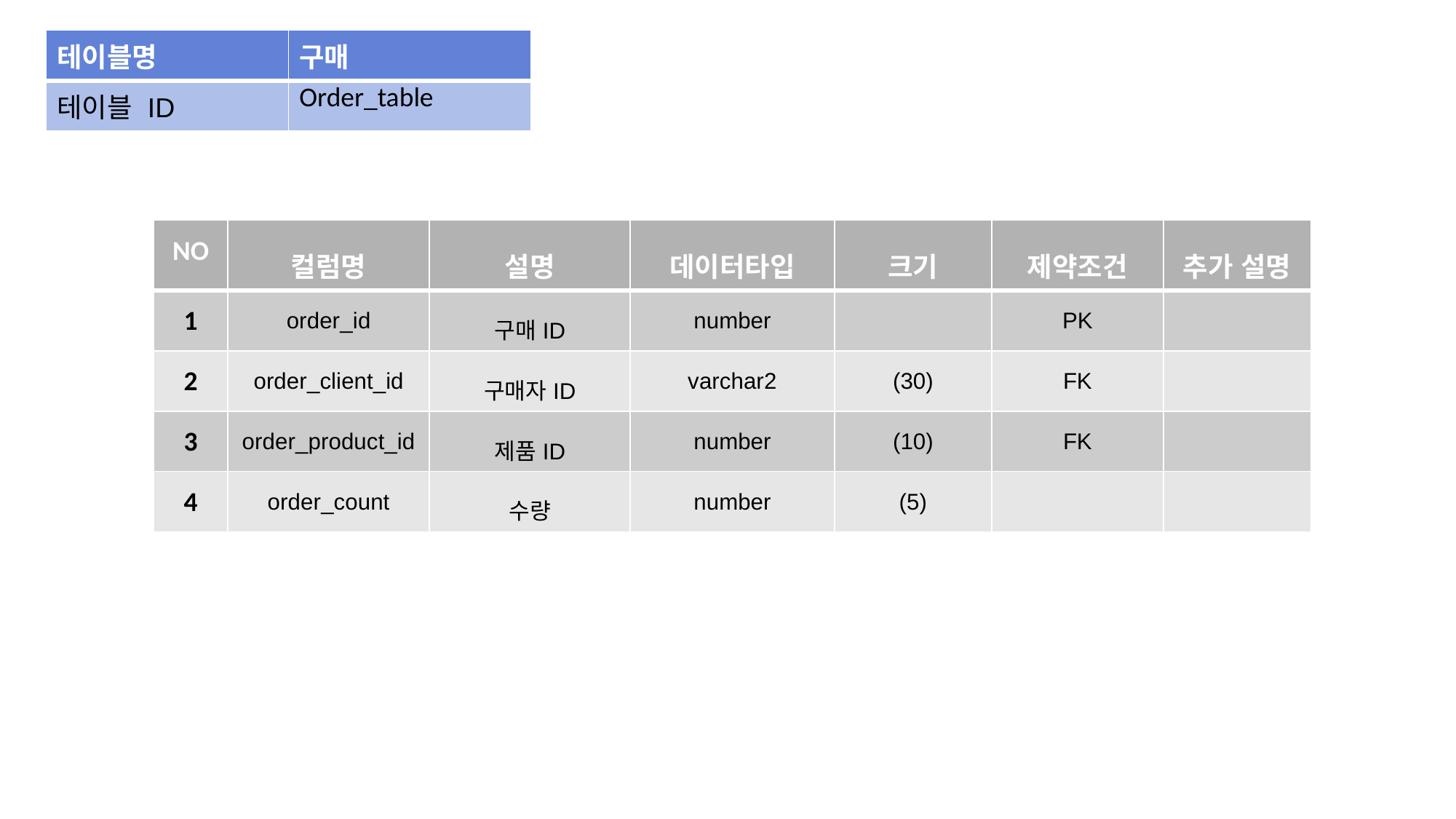

| 테이블명 | 구매 |
| --- | --- |
| 테이블 ID | Order\_table |
| NO | 컬럼명 | 설명 | 데이터타입 | 크기 | 제약조건 | 추가 설명 |
| --- | --- | --- | --- | --- | --- | --- |
| 1 | order\_id | 구매ID | number |  | PK |  |
| 2 | order\_client\_id | 구매자ID | varchar2 | (30) | FK |  |
| 3 | order\_product\_id | 제품ID | number | (10) | FK |  |
| 4 | order\_count | 수량 | number | (5) |  |  |